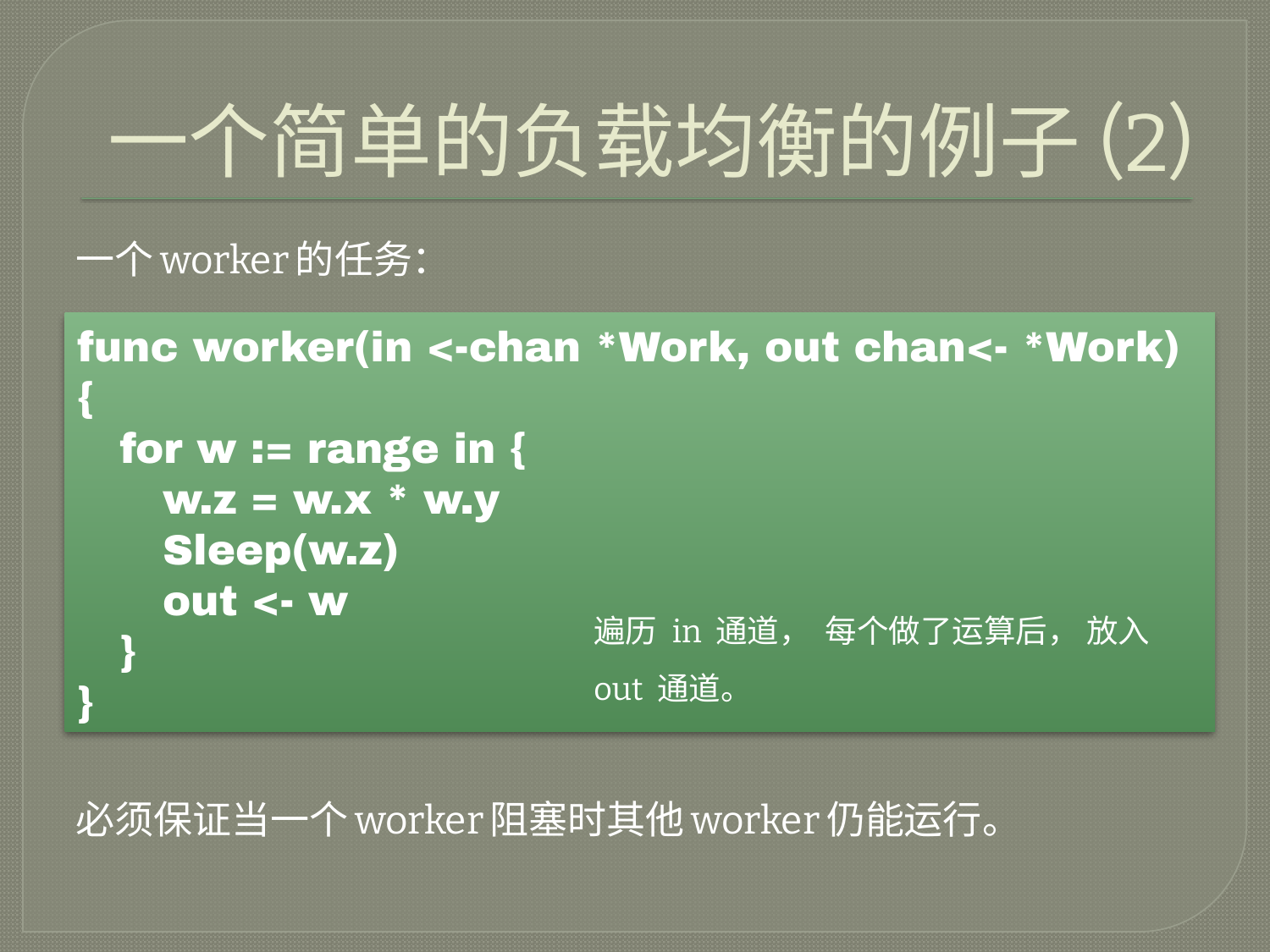

# 一个简单的负载均衡的例子(2)
一个worker的任务：

必须保证当一个worker阻塞时其他worker仍能运行。
func worker(in <-chan *Work, out chan<- *Work) {
   for w := range in {
      w.z = w.x * w.y
      Sleep(w.z)
      out <- w
   }
}
遍历 in 通道，  每个做了运算后， 放入 out 通道。